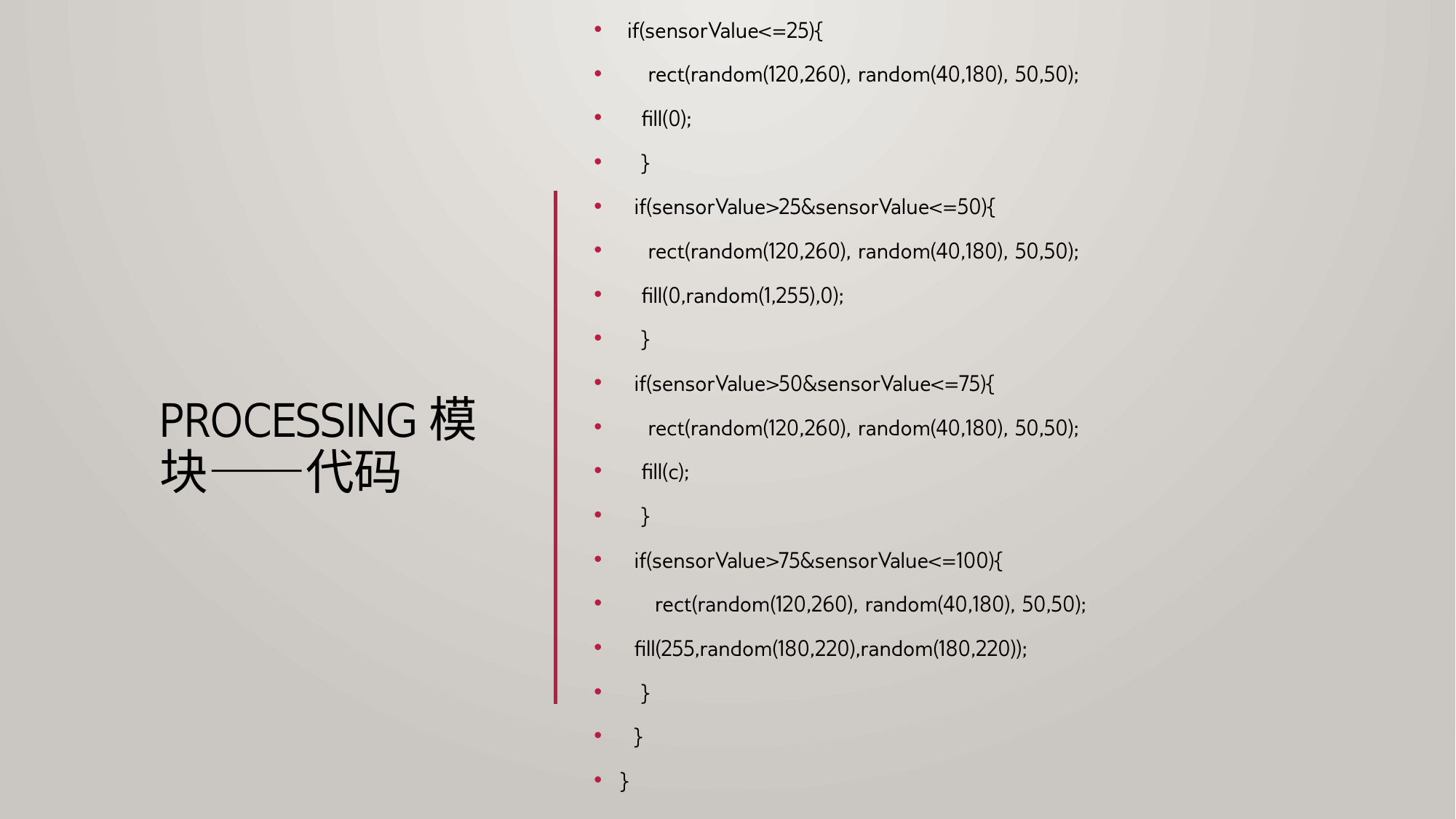

if(sensorValue<=25){
    rect(random(120,260), random(40,180), 50,50);
   fill(0);
   }
  if(sensorValue>25&sensorValue<=50){
    rect(random(120,260), random(40,180), 50,50);
   fill(0,random(1,255),0);
   }
  if(sensorValue>50&sensorValue<=75){
    rect(random(120,260), random(40,180), 50,50);
   fill(c);
   }
  if(sensorValue>75&sensorValue<=100){
     rect(random(120,260), random(40,180), 50,50);
  fill(255,random(180,220),random(180,220));
   }
  }
}
# processinG模块——代码